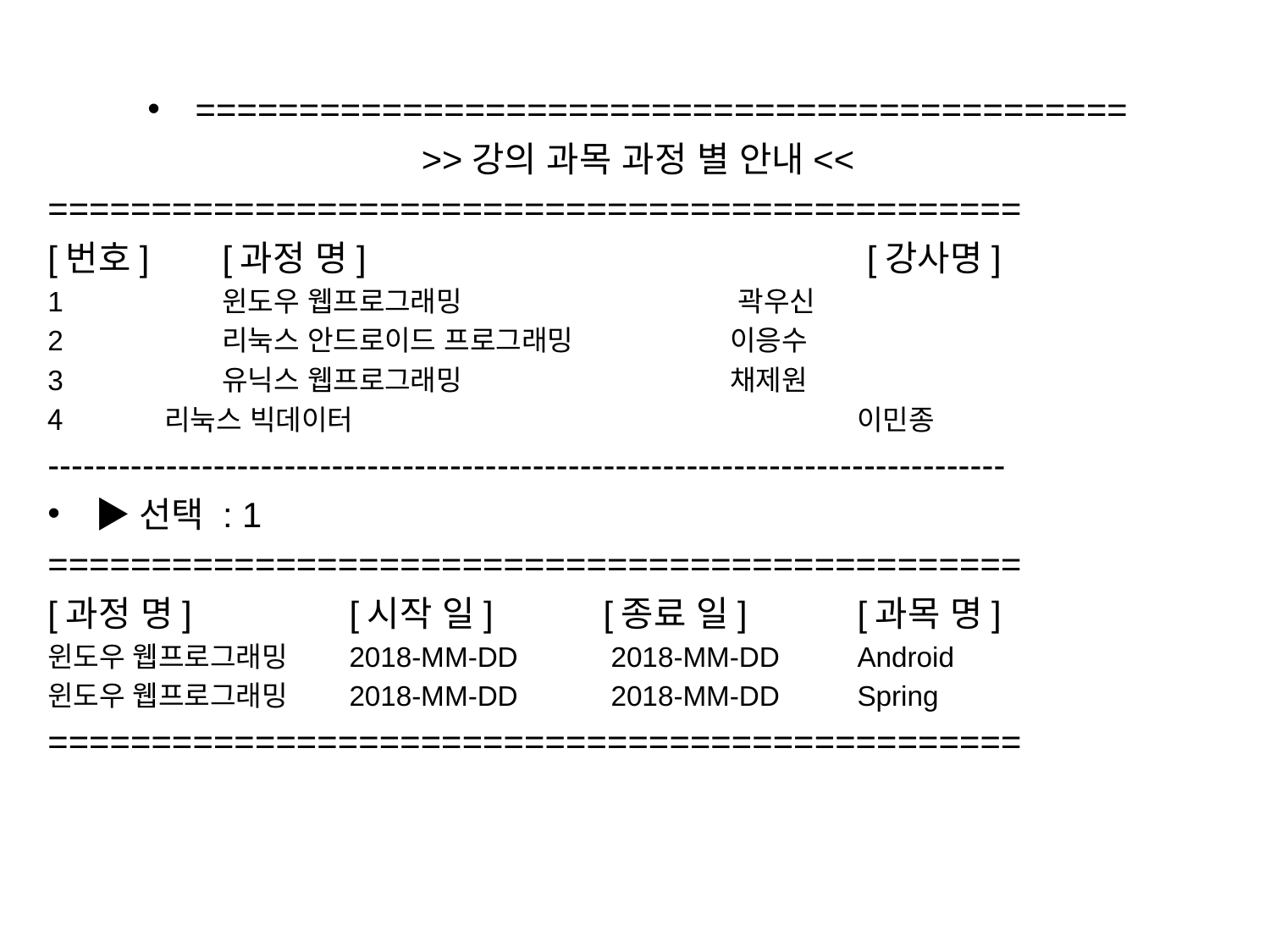

=============================================
>>강의 과목 과정 별 안내<<
===============================================
[번호]	[과정 명]		     	 	 [강사명]
1		윈도우 웹프로그래밍		      	 곽우신
2		리눅스 안드로이드 프로그래밍	       	이응수
3		유닉스 웹프로그래밍		       	채제원
        리눅스 빅데이터		       		이민종
---------------------------------------------------------------------------------
▶선택 : 1
===============================================
[과정 명]		[시작 일]	[종료 일]        	[과목 명]
윈도우 웹프로그래밍	2018-MM-DD	 2018-MM-DD	Android
윈도우 웹프로그래밍	2018-MM-DD	 2018-MM-DD	Spring
===============================================